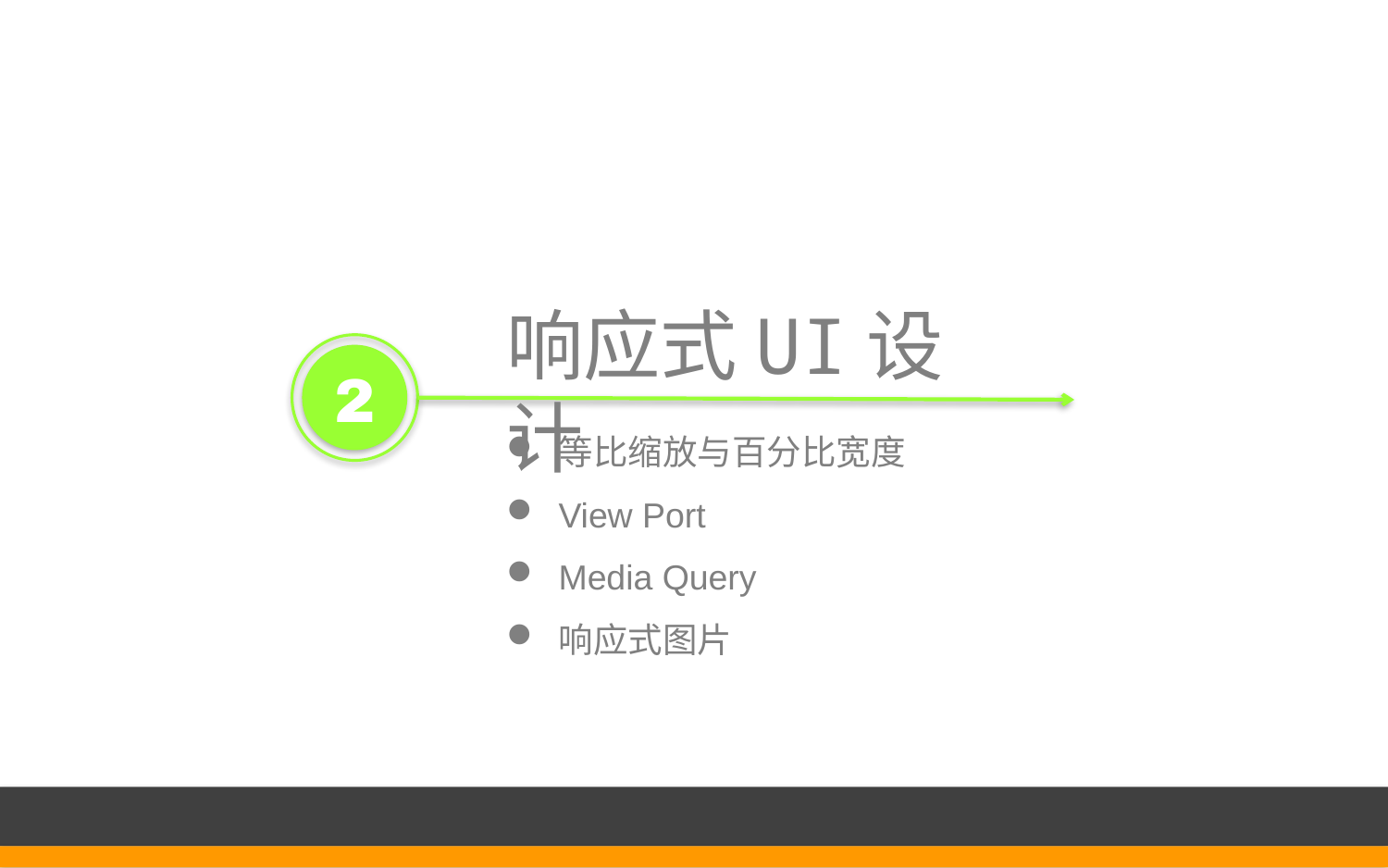

响应式UI设计

2
等比缩放与百分比宽度
View Port
Media Query
响应式图片